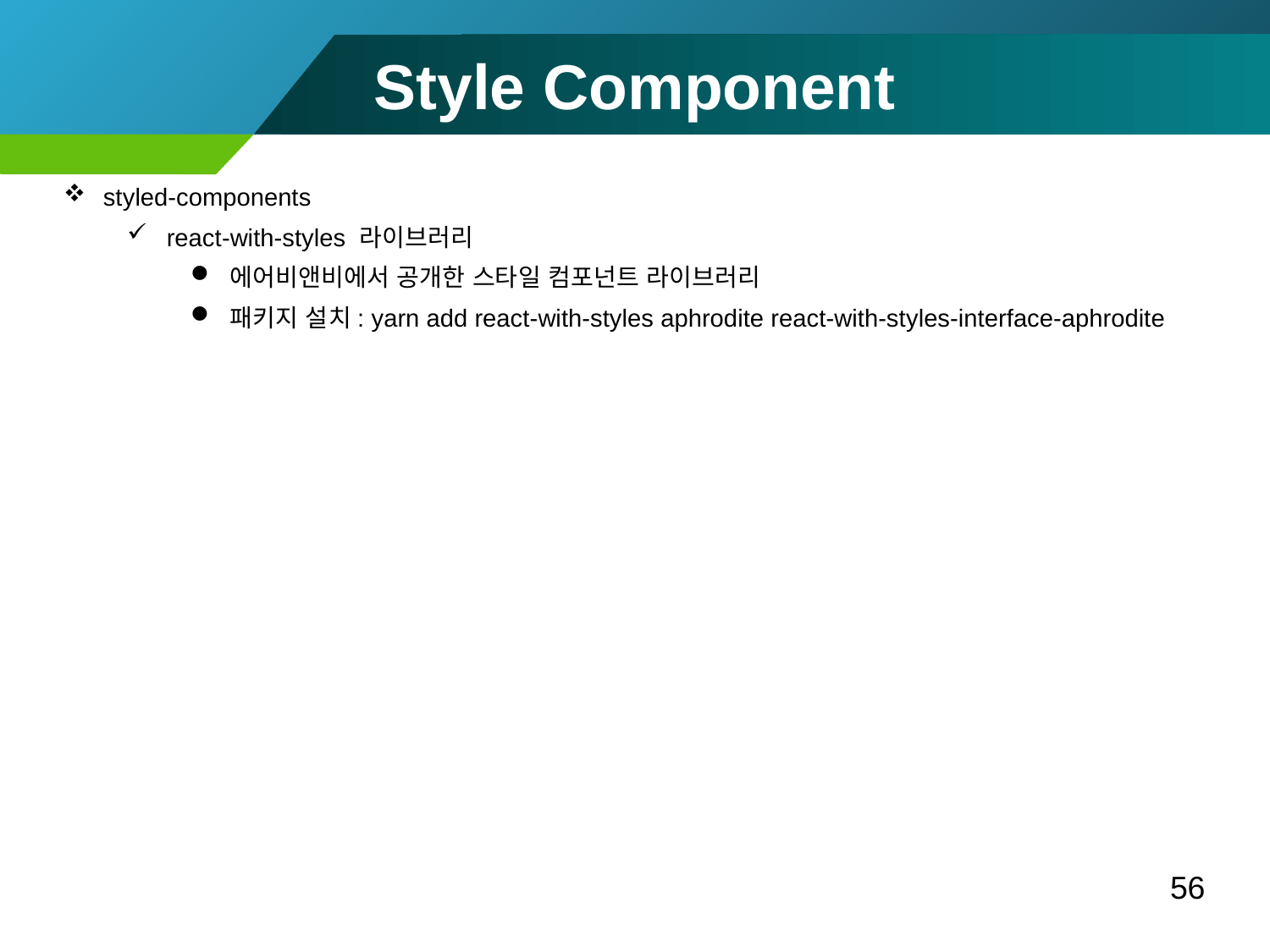

Style Component
styled-components
react-with-styles 라이브러리
에어비앤비에서 공개한 스타일 컴포넌트 라이브러리
패키지 설치: yarn add react-with-styles aphrodite react-with-styles-interface-aphrodite

56